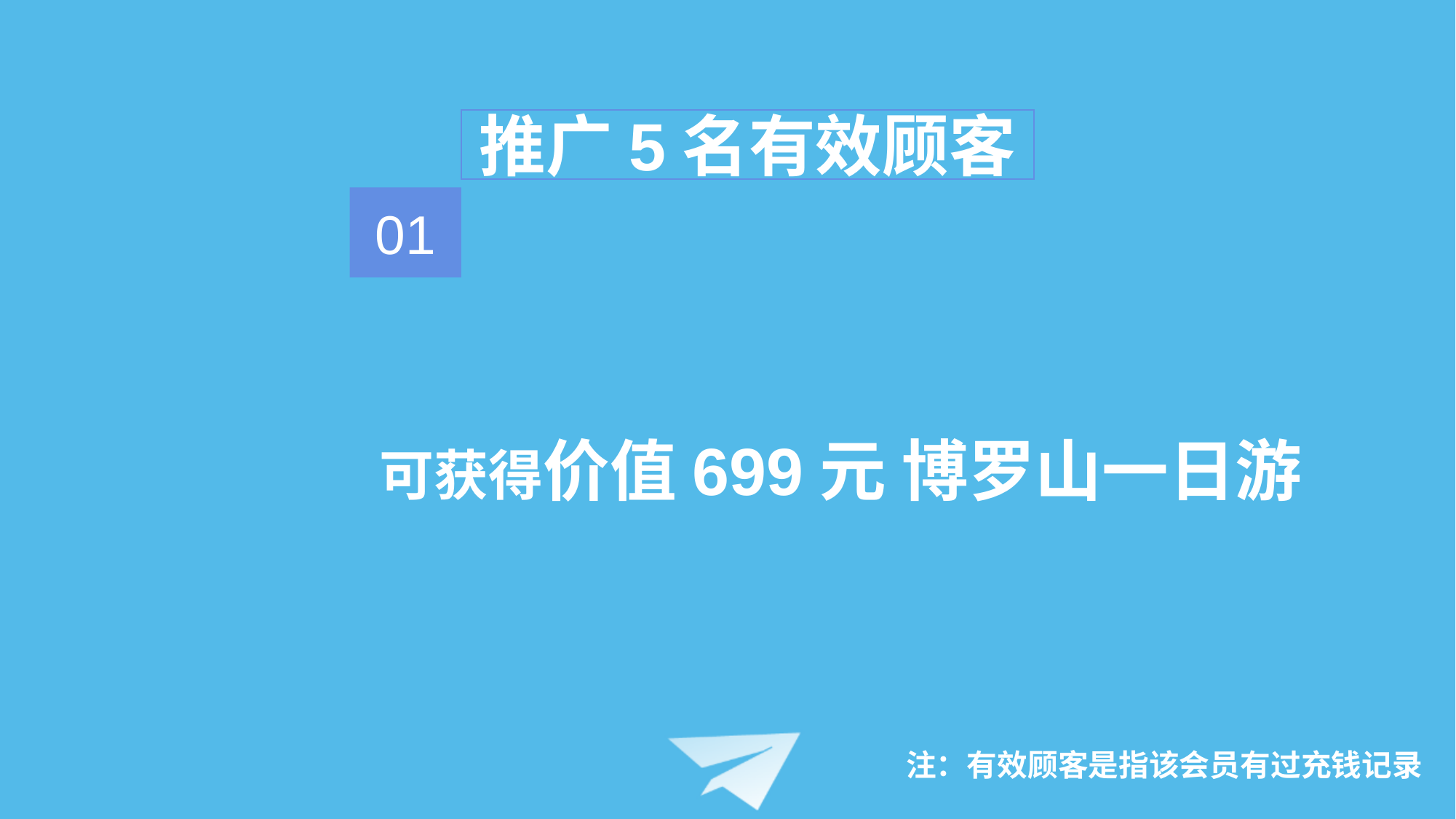

可获得价值699元 博罗山一日游

推广5名有效顾客
01
注：有效顾客是指该会员有过充钱记录